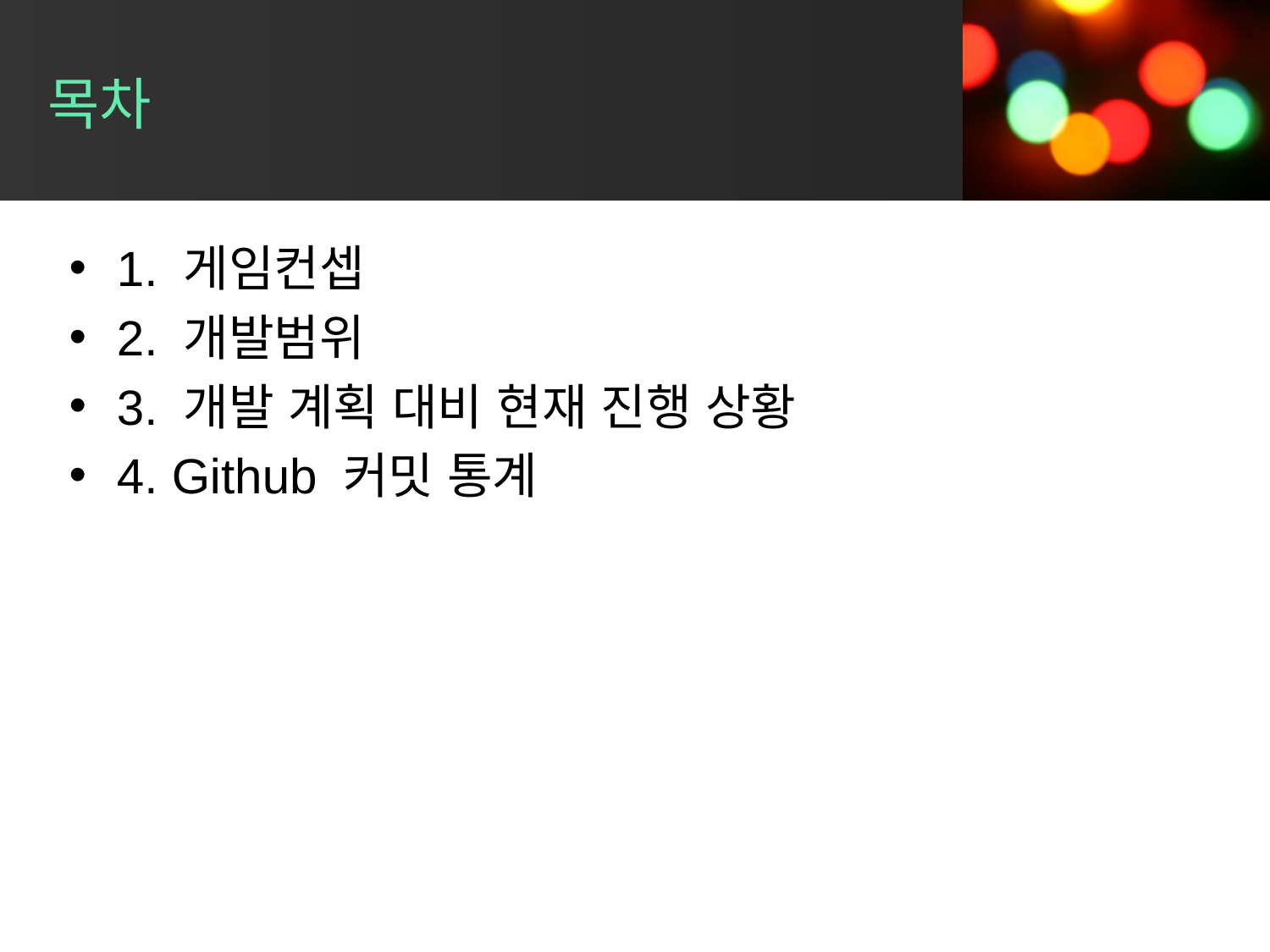

# 목차
1. 게임컨셉
2. 개발범위
3. 개발 계획 대비 현재 진행 상황
4. Github 커밋 통계